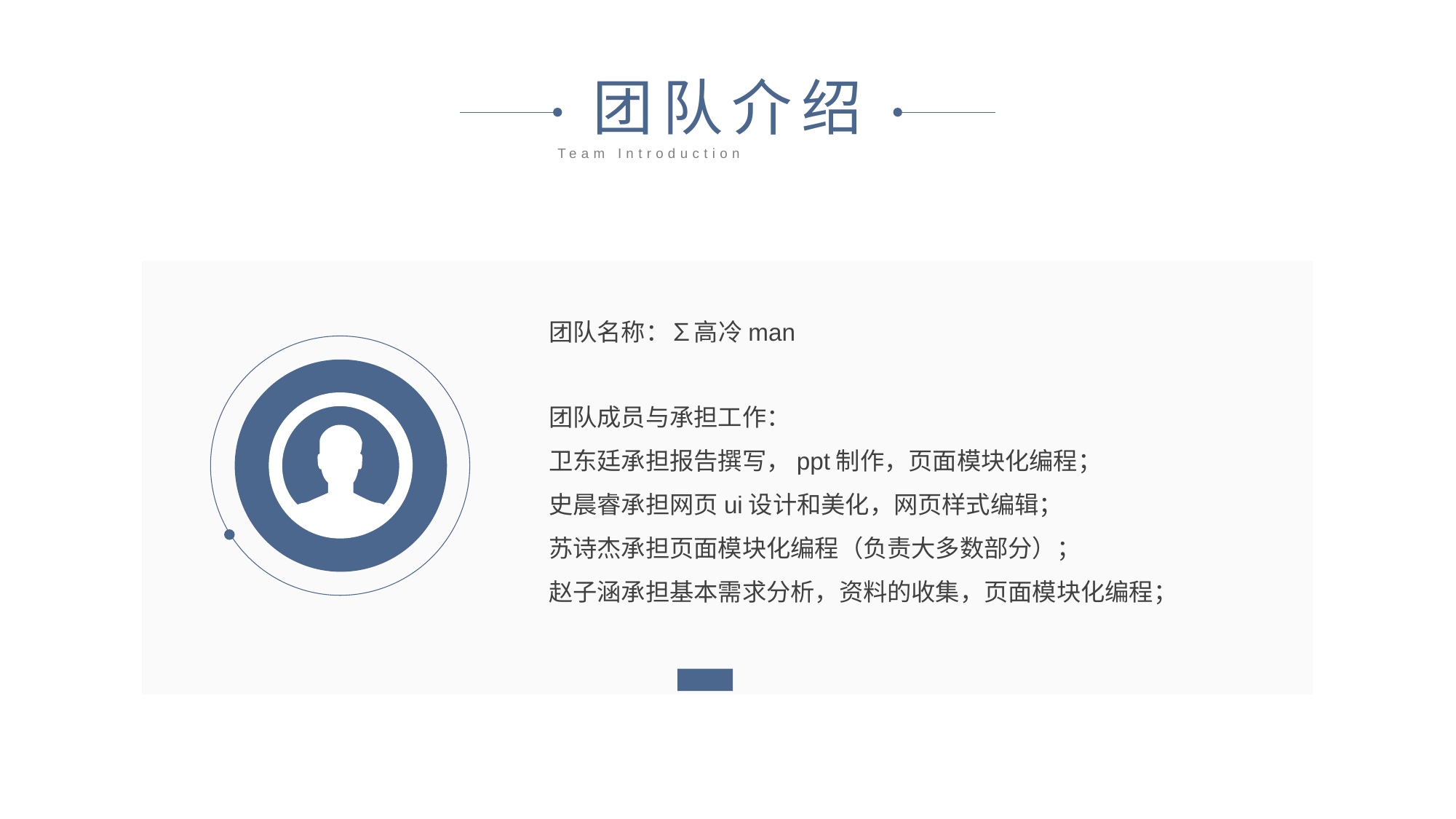

团队介绍
Team Introduction

团队名称：∑高冷man

团队成员与承担工作：
卫东廷承担报告撰写，ppt制作，页面模块化编程；
史晨睿承担网页ui设计和美化，网页样式编辑；
苏诗杰承担页面模块化编程（负责大多数部分）；
赵子涵承担基本需求分析，资料的收集，页面模块化编程；